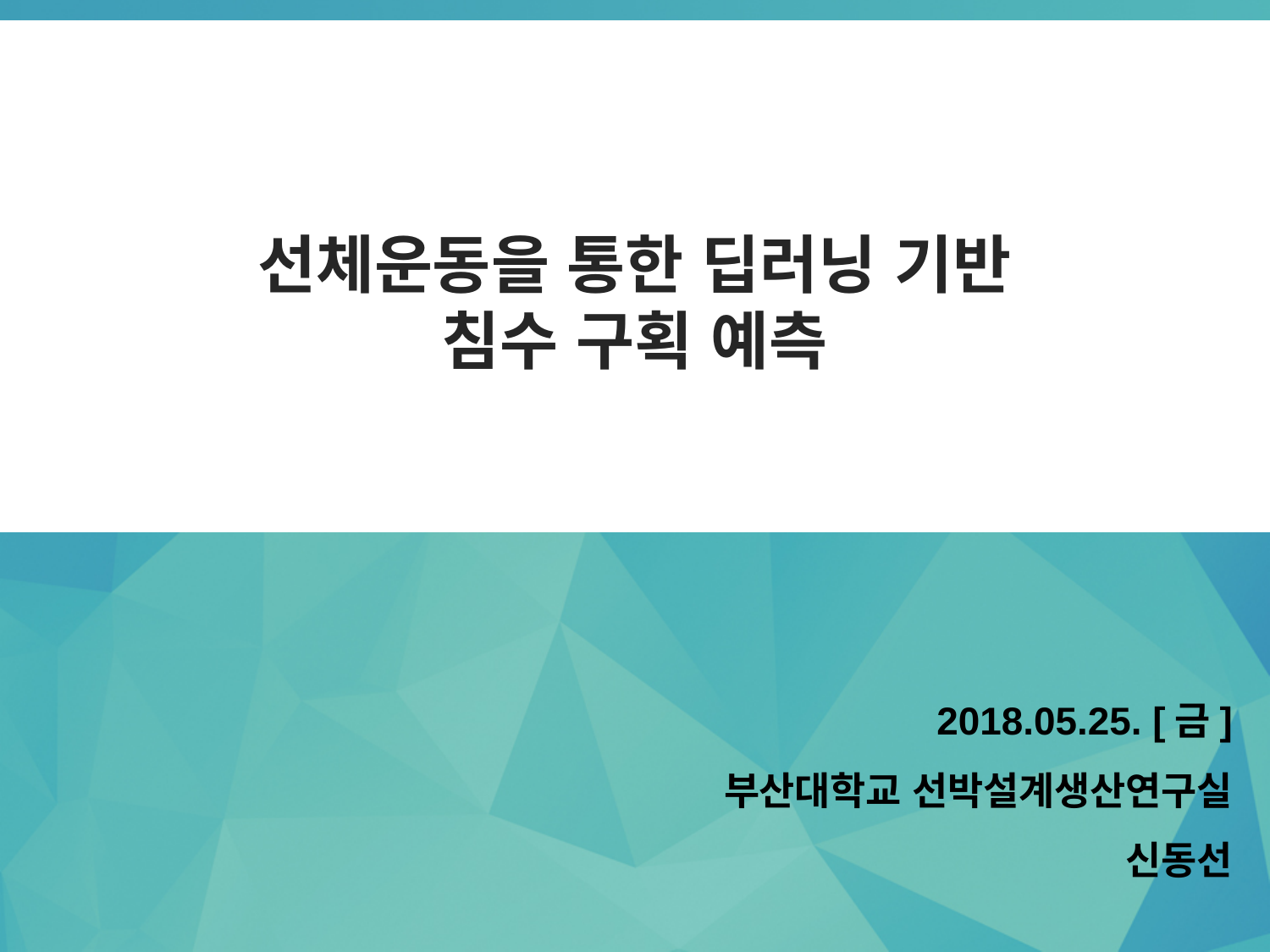

# 선체운동을 통한 딥러닝 기반 침수 구획 예측

2018.05.25. [금]
부산대학교 선박설계생산연구실
 신동선